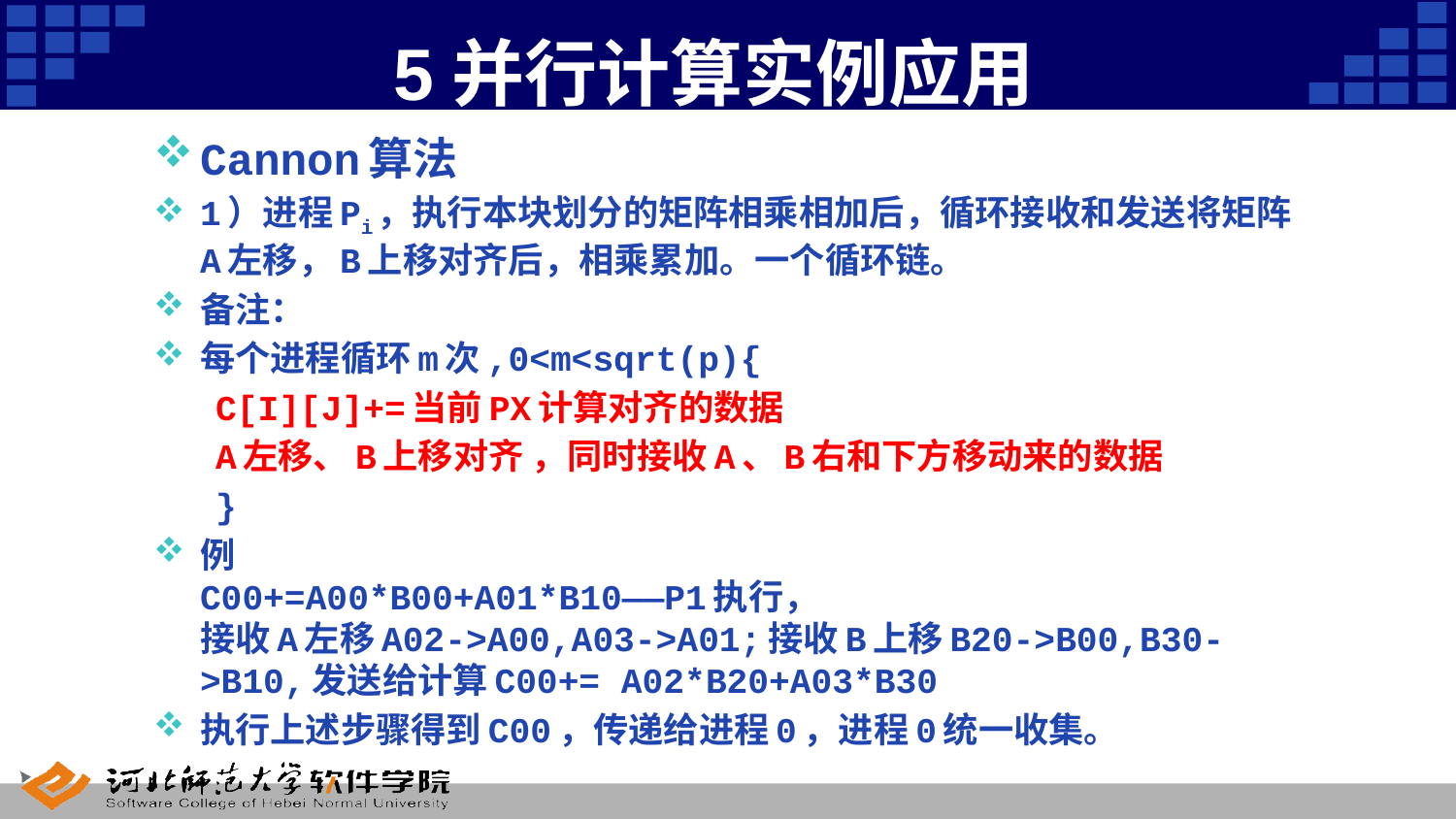

# 5并行计算实例应用
Cannon算法
1）进程Pi，执行本块划分的矩阵相乘相加后，循环接收和发送将矩阵A左移，B上移对齐后，相乘累加。一个循环链。
备注：
每个进程循环m次,0<m<sqrt(p){
C[I][J]+=当前PX计算对齐的数据
A左移、B上移对齐 ，同时接收A、B右和下方移动来的数据
}
例
C00+=A00*B00+A01*B10——P1执行，
接收A左移A02->A00,A03->A01;接收B上移B20->B00,B30->B10,发送给计算C00+= A02*B20+A03*B30
执行上述步骤得到C00，传递给进程0，进程0统一收集。